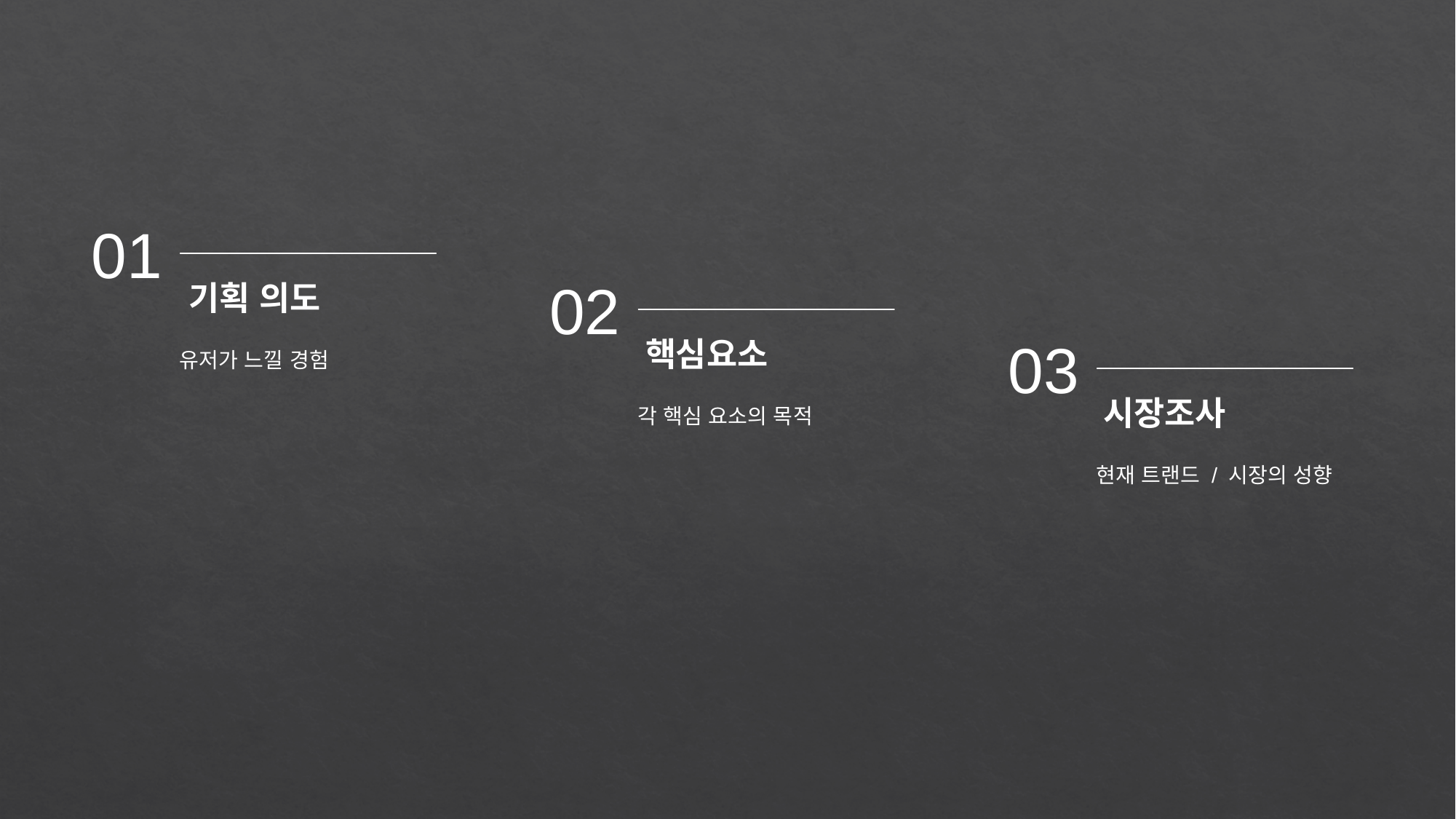

01
기획 의도
유저가 느낄 경험
02
핵심요소
각 핵심 요소의 목적
03
시장조사
현재 트랜드 / 시장의 성향